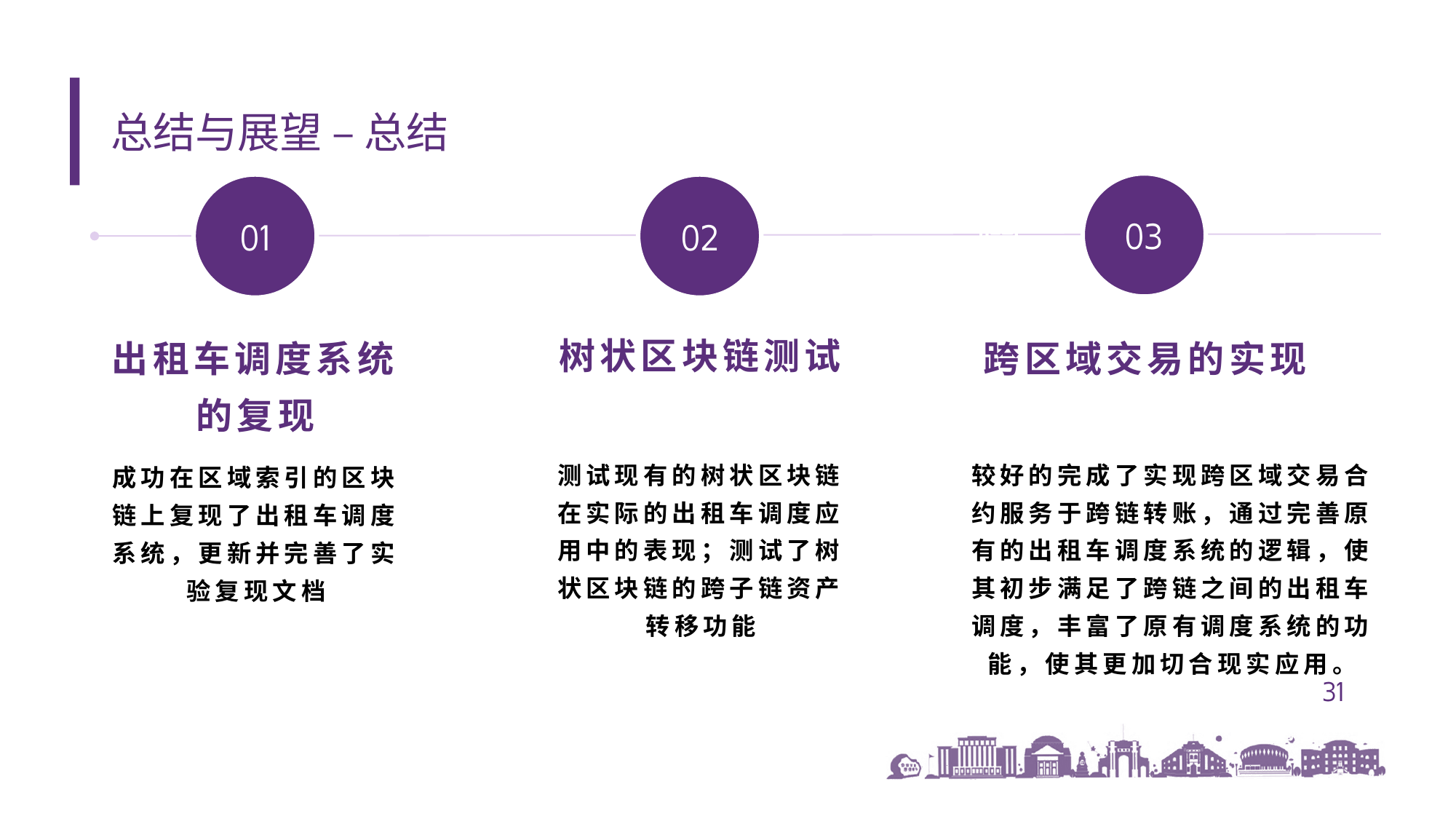

# 总结与展望 – 总结
03
01
02

树状区块链测试
出租车调度系统的复现
跨区域交易的实现

测试现有的树状区块链在实际的出租车调度应用中的表现；测试了树状区块链的跨子链资产转移功能

较好的完成了实现跨区域交易合约服务于跨链转账，通过完善原有的出租车调度系统的逻辑，使其初步满足了跨链之间的出租车调度，丰富了原有调度系统的功能，使其更加切合现实应用。

成功在区域索引的区块链上复现了出租车调度系统，更新并完善了实验复现文档

31